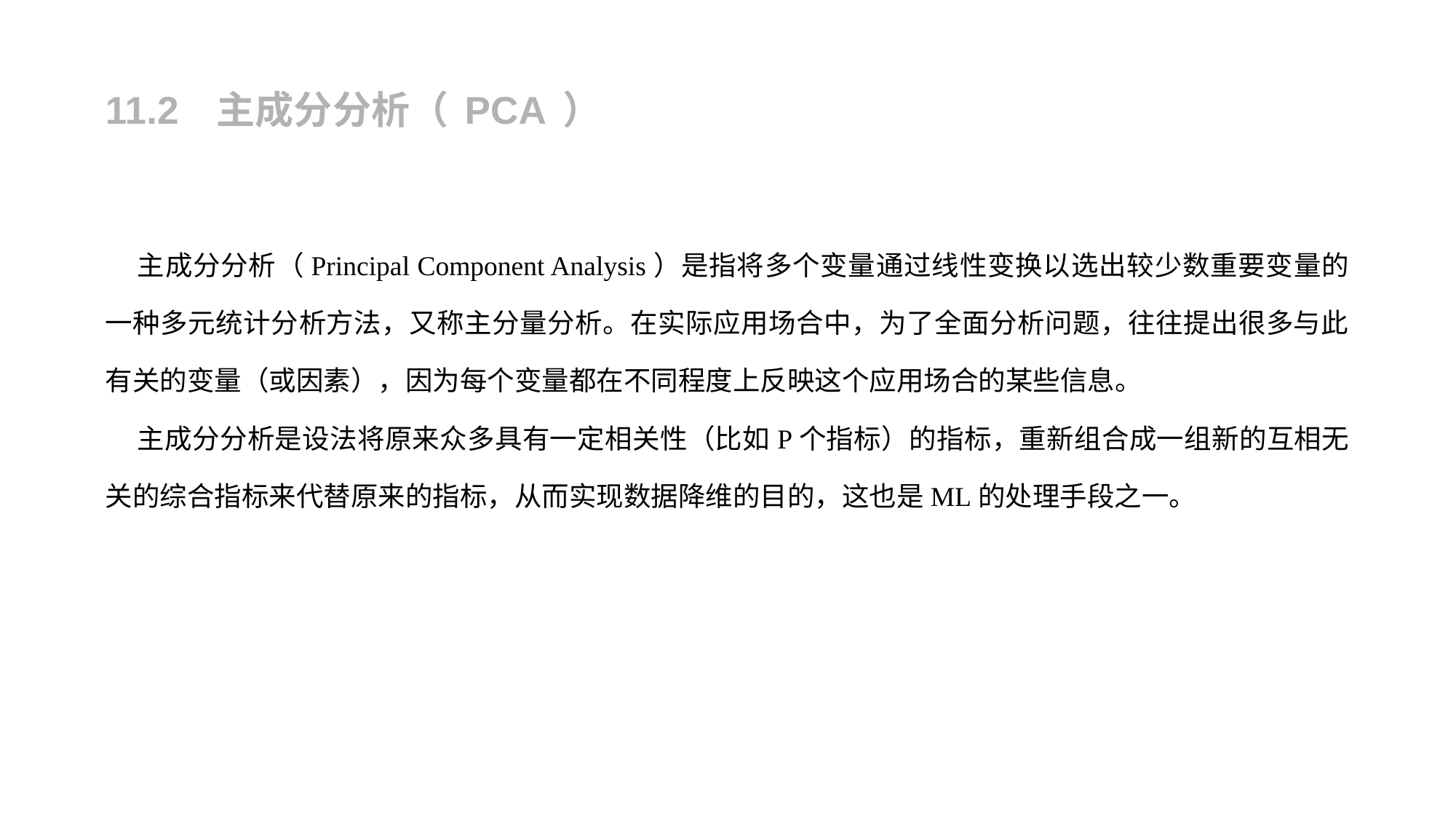

# 11.2  主成分分析（PCA）
主成分分析（Principal Component Analysis）是指将多个变量通过线性变换以选出较少数重要变量的一种多元统计分析方法，又称主分量分析。在实际应用场合中，为了全面分析问题，往往提出很多与此有关的变量（或因素），因为每个变量都在不同程度上反映这个应用场合的某些信息。
主成分分析是设法将原来众多具有一定相关性（比如P个指标）的指标，重新组合成一组新的互相无关的综合指标来代替原来的指标，从而实现数据降维的目的，这也是ML的处理手段之一。